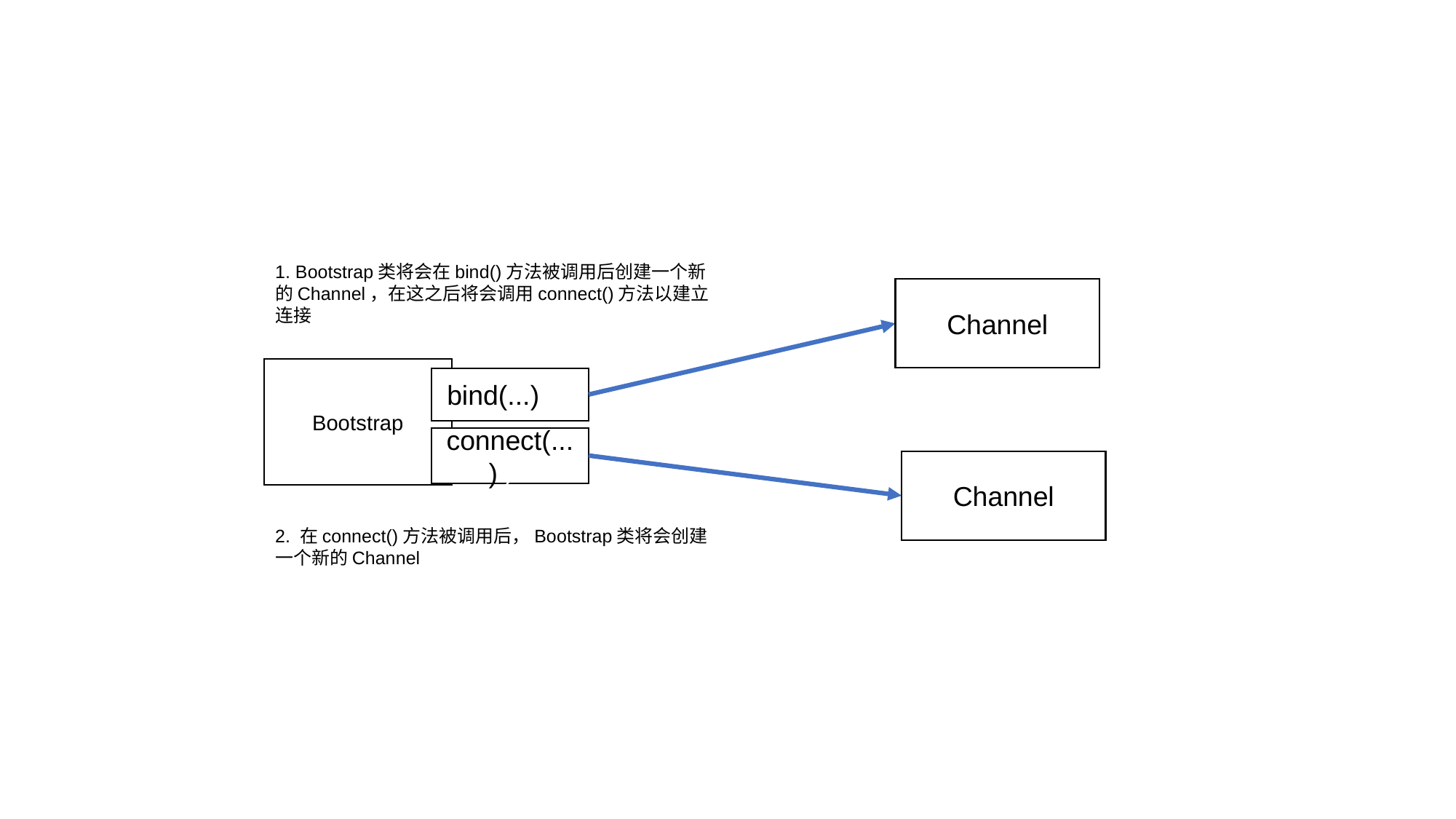

1. Bootstrap类将会在bind()方法被调用后创建一个新的Channel，在这之后将会调用connect()方法以建立连接
Channel
Bootstrap
bind(...)）
connect(...)）
Channel
2. 在connect()方法被调用后，Bootstrap类将会创建一个新的Channel